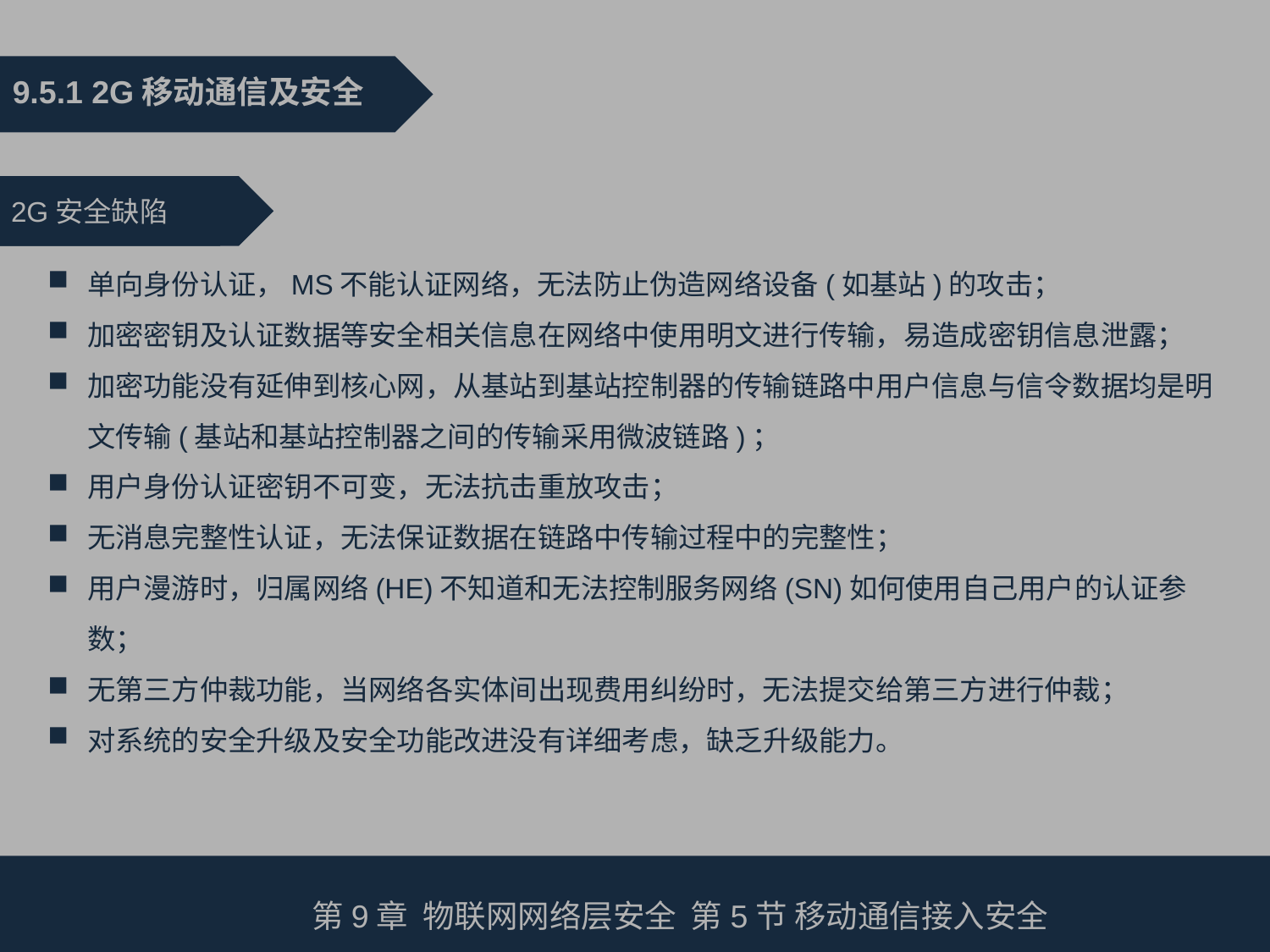

9.5.1 2G移动通信及安全
2G安全缺陷
单向身份认证，MS不能认证网络，无法防止伪造网络设备(如基站)的攻击；
加密密钥及认证数据等安全相关信息在网络中使用明文进行传输，易造成密钥信息泄露；
加密功能没有延伸到核心网，从基站到基站控制器的传输链路中用户信息与信令数据均是明文传输(基站和基站控制器之间的传输采用微波链路)；
用户身份认证密钥不可变，无法抗击重放攻击；
无消息完整性认证，无法保证数据在链路中传输过程中的完整性；
用户漫游时，归属网络(HE)不知道和无法控制服务网络(SN)如何使用自己用户的认证参数；
无第三方仲裁功能，当网络各实体间出现费用纠纷时，无法提交给第三方进行仲裁；
对系统的安全升级及安全功能改进没有详细考虑，缺乏升级能力。
第9章  物联网网络层安全  第5节 移动通信接入安全